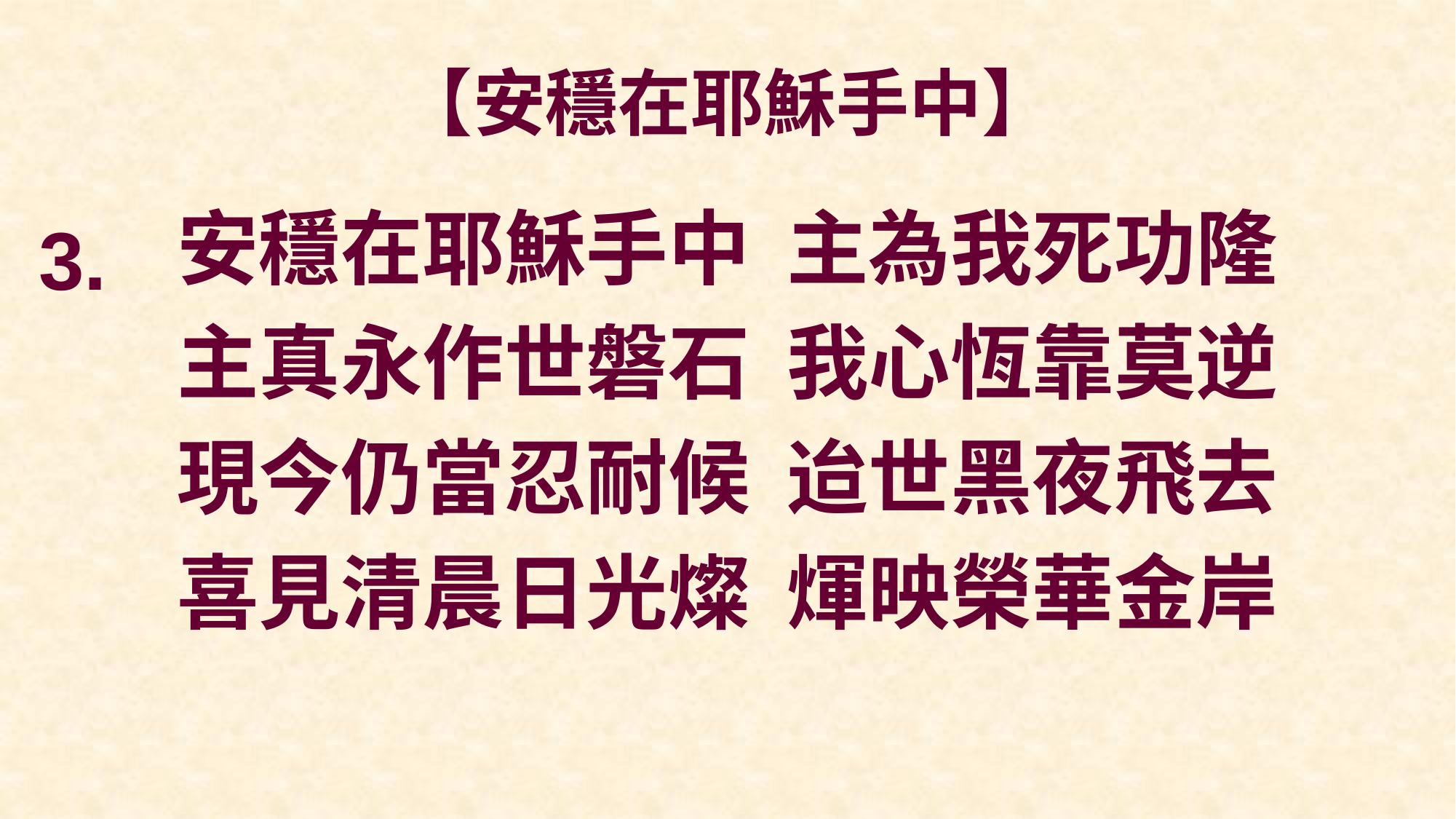

# 【安穩在耶穌手中】
安穩在耶穌手中  主為我死功隆
主真永作世磐石  我心恆靠莫逆
現今仍當忍耐候  迨世黑夜飛去
喜見清晨日光燦  煇映榮華金岸
3.